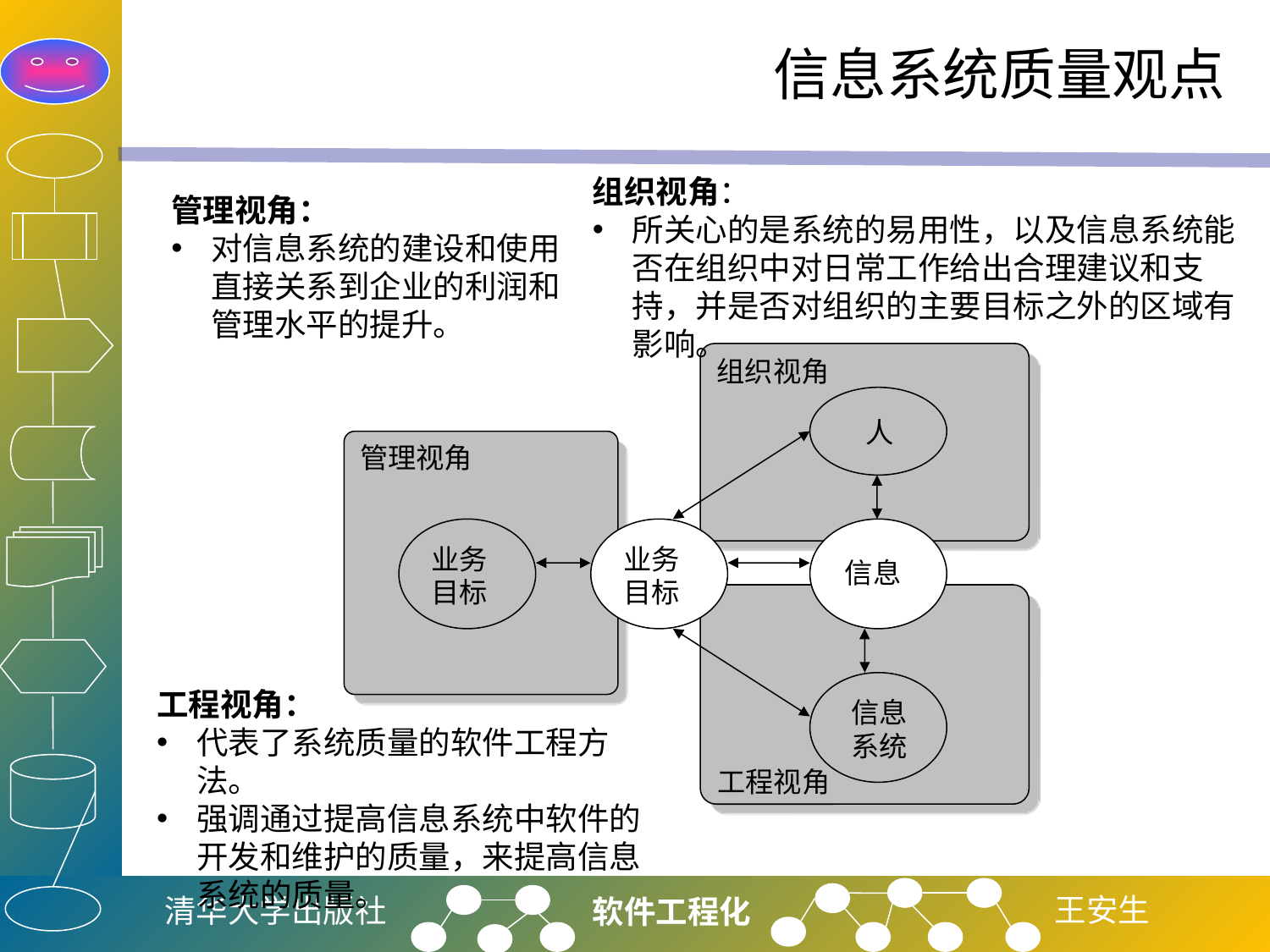

# 信息系统质量观点
组织视角：
所关心的是系统的易用性，以及信息系统能否在组织中对日常工作给出合理建议和支持，并是否对组织的主要目标之外的区域有影响。
管理视角：
对信息系统的建设和使用直接关系到企业的利润和管理水平的提升。

组织视角
人
管理视角

业务目标
业务目标
信息

工程视角

信息系统
工程视角：
代表了系统质量的软件工程方法。
强调通过提高信息系统中软件的开发和维护的质量，来提高信息系统的质量。